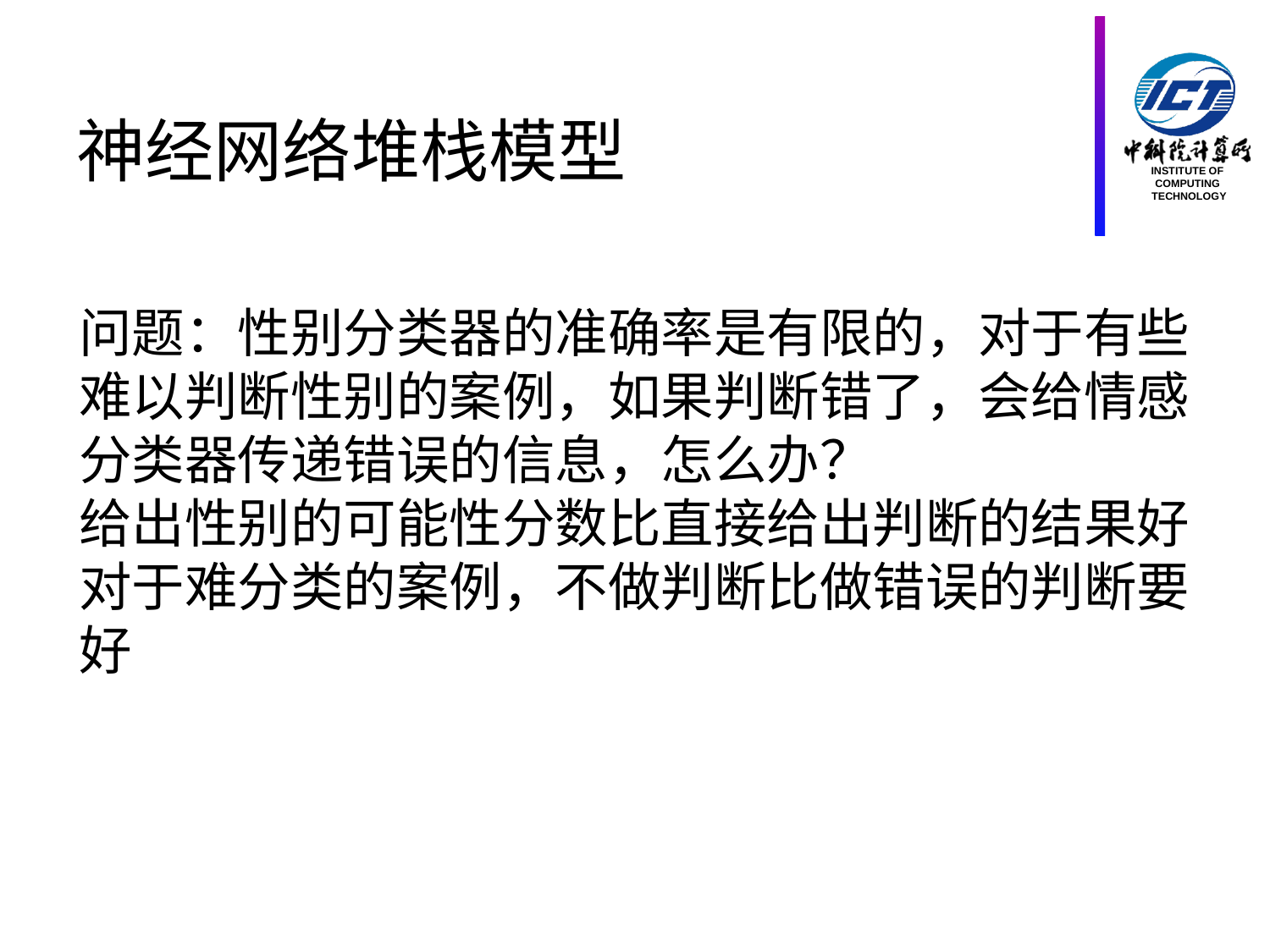

神经网络堆栈模型
问题：性别分类器的准确率是有限的，对于有些难以判断性别的案例，如果判断错了，会给情感分类器传递错误的信息，怎么办？
给出性别的可能性分数比直接给出判断的结果好
对于难分类的案例，不做判断比做错误的判断要好